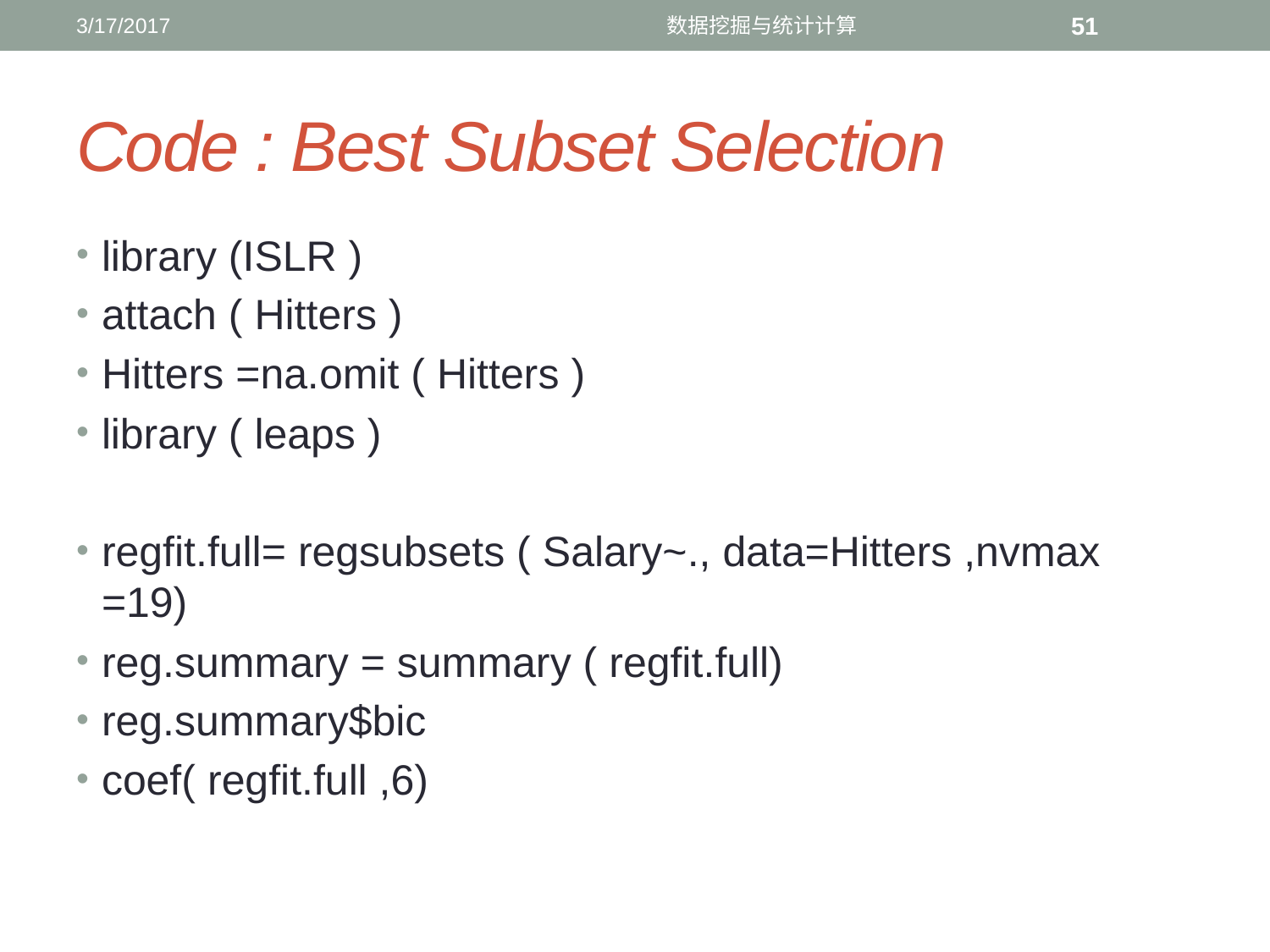

3/17/2017
数据挖掘与统计计算
51
# Code : Best Subset Selection
library (ISLR )
attach ( Hitters )
Hitters =na.omit ( Hitters )
library ( leaps )

regfit.full= regsubsets ( Salary~., data=Hitters ,nvmax =19)
reg.summary = summary ( regfit.full)
reg.summary$bic
coef( regfit.full ,6)